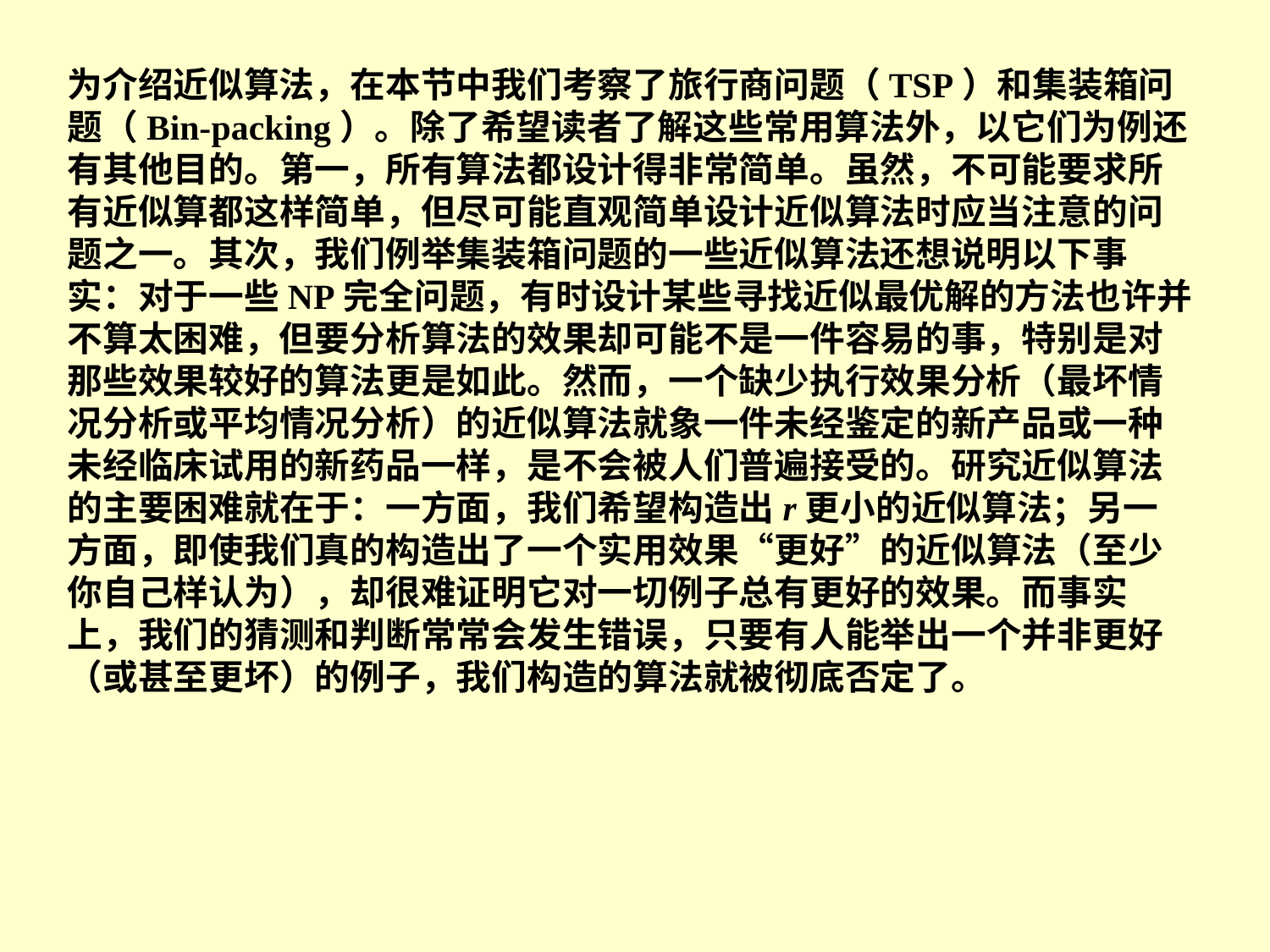

为介绍近似算法，在本节中我们考察了旅行商问题（TSP）和集装箱问题（Bin-packing）。除了希望读者了解这些常用算法外，以它们为例还有其他目的。第一，所有算法都设计得非常简单。虽然，不可能要求所有近似算都这样简单，但尽可能直观简单设计近似算法时应当注意的问题之一。其次，我们例举集装箱问题的一些近似算法还想说明以下事实：对于一些NP完全问题，有时设计某些寻找近似最优解的方法也许并不算太困难，但要分析算法的效果却可能不是一件容易的事，特别是对那些效果较好的算法更是如此。然而，一个缺少执行效果分析（最坏情况分析或平均情况分析）的近似算法就象一件未经鉴定的新产品或一种未经临床试用的新药品一样，是不会被人们普遍接受的。研究近似算法的主要困难就在于：一方面，我们希望构造出r更小的近似算法；另一方面，即使我们真的构造出了一个实用效果“更好”的近似算法（至少你自己样认为），却很难证明它对一切例子总有更好的效果。而事实上，我们的猜测和判断常常会发生错误，只要有人能举出一个并非更好（或甚至更坏）的例子，我们构造的算法就被彻底否定了。